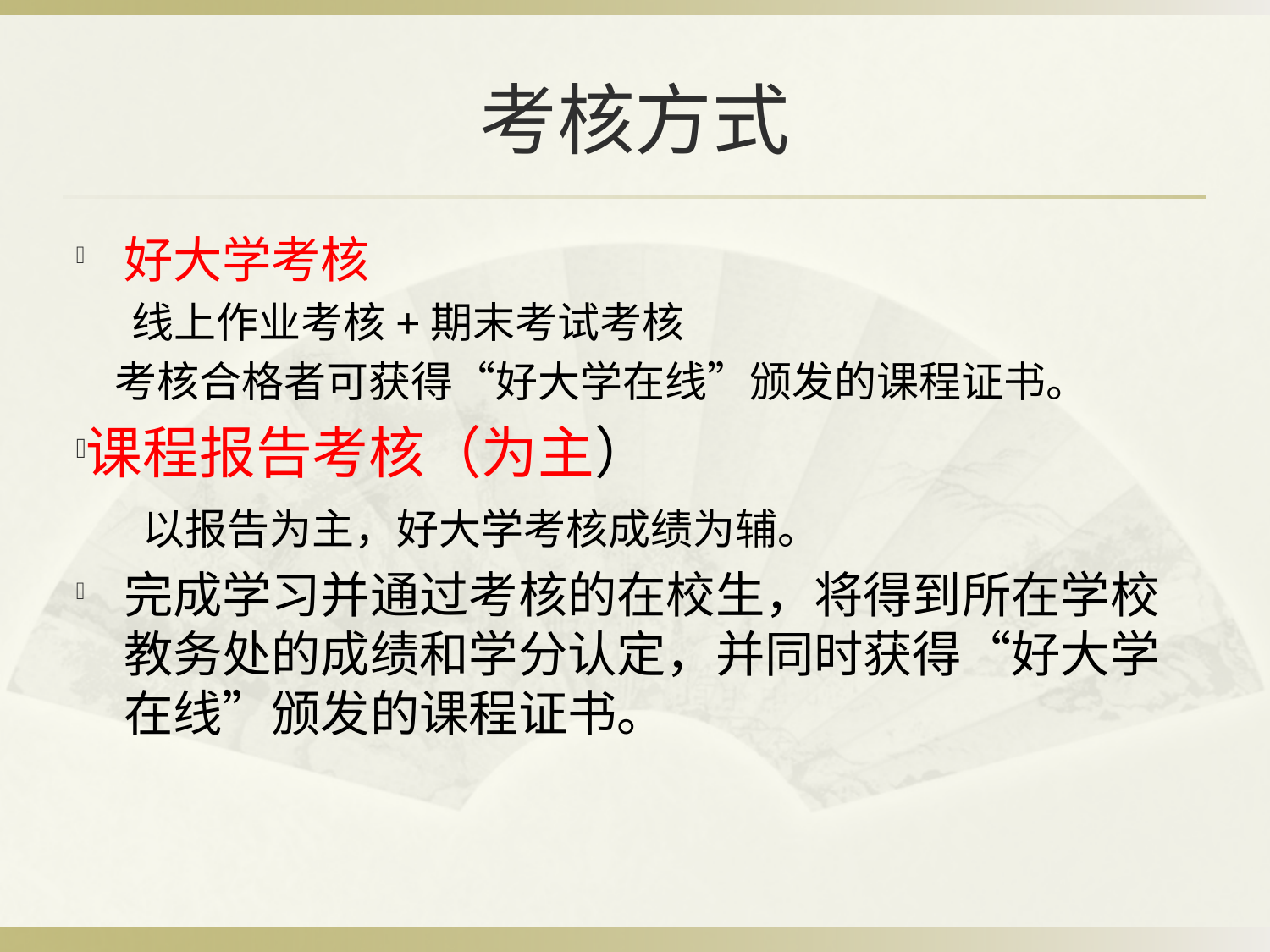

# 考核方式
好大学考核
线上作业考核+期末考试考核
   考核合格者可获得“好大学在线”颁发的课程证书。
课程报告考核（为主）
     以报告为主，好大学考核成绩为辅。
完成学习并通过考核的在校生，将得到所在学校教务处的成绩和学分认定，并同时获得“好大学在线”颁发的课程证书。